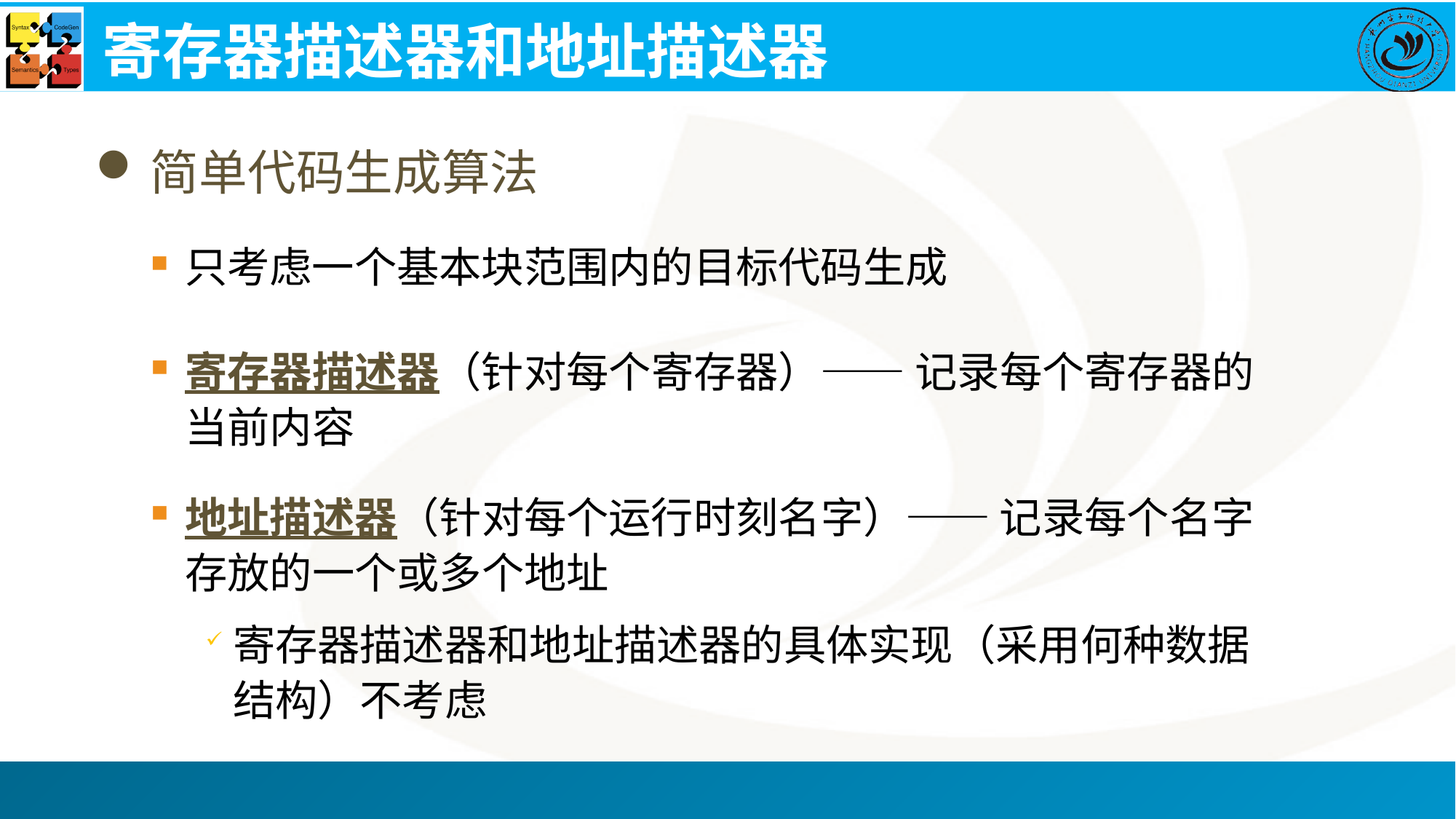

# 寄存器描述器和地址描述器
简单代码生成算法
只考虑一个基本块范围内的目标代码生成
寄存器描述器（针对每个寄存器）—— 记录每个寄存器的当前内容
地址描述器（针对每个运行时刻名字）—— 记录每个名字存放的一个或多个地址
寄存器描述器和地址描述器的具体实现（采用何种数据结构）不考虑
30